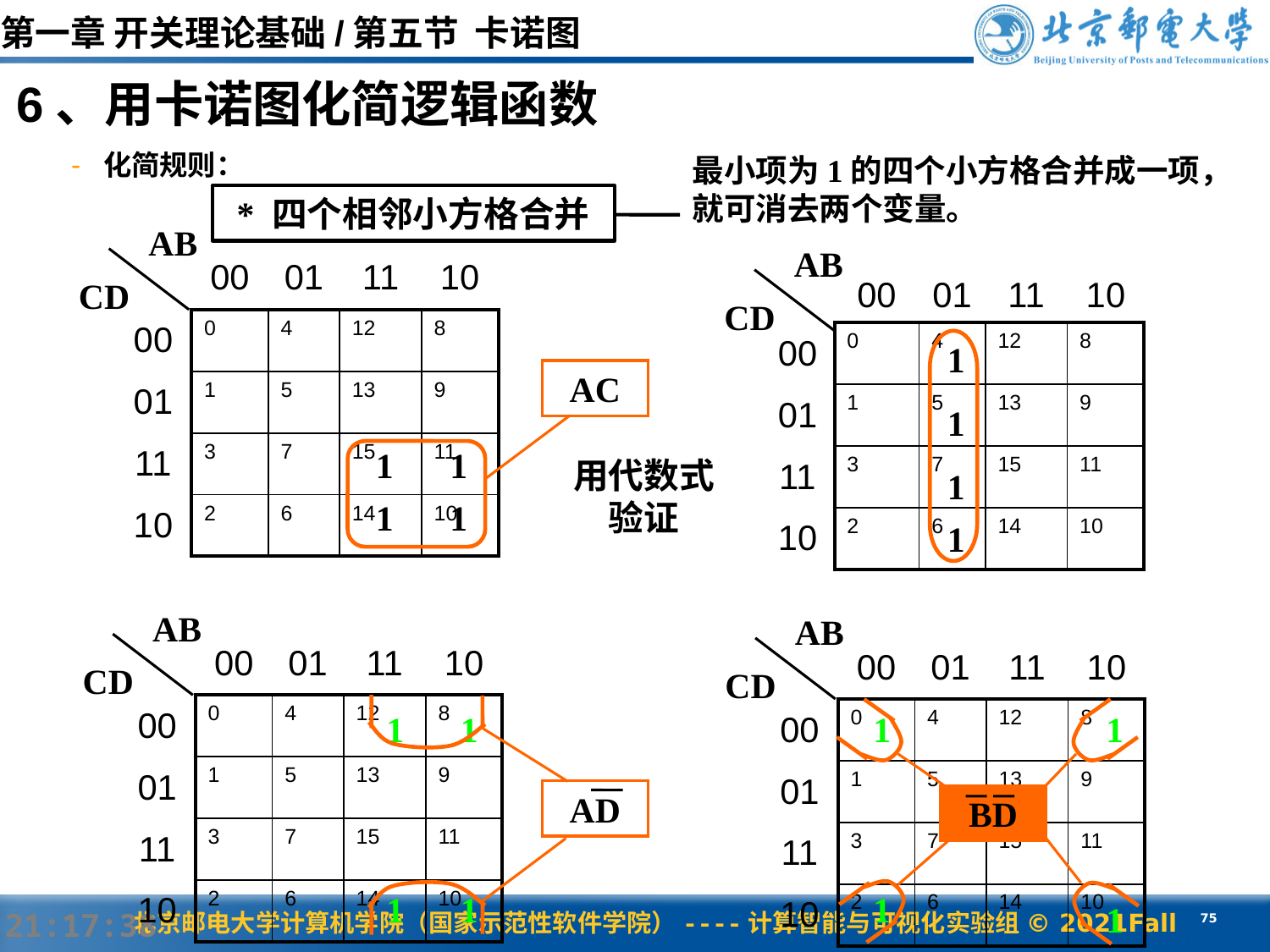

第一章 开关理论基础/第五节  卡诺图
6、用卡诺图化简逻辑函数
化简规则：
最小项为1的四个小方格合并成一项，就可消去两个变量。
* 四个相邻小方格合并

AB
CD

AB

CD
|  | 00 | 01 | 11 | 10 |
| --- | --- | --- | --- | --- |
| 00 | 0 | 4 | 12 | 8 |
| 01 | 1 | 5 | 13 | 9 |
| 11 | 3 | 7 | 15 | 11 |
| 10 | 2 | 6 | 14 | 10 |
|  | 00 | 01 | 11 | 10 |
| --- | --- | --- | --- | --- |
| 00 | 0 | 4 | 12 | 8 |
| 01 | 1 | 5 | 13 | 9 |
| 11 | 3 | 7 | 15 | 11 |
| 10 | 2 | 6 | 14 | 10 |
1
1

1
1
AC

1
1

1
1
用代数式验证
AB

CD
AB

CD
|  | 00 | 01 | 11 | 10 |
| --- | --- | --- | --- | --- |
| 00 | 0 | 4 | 12 | 8 |
| 01 | 1 | 5 | 13 | 9 |
| 11 | 3 | 7 | 15 | 11 |
| 10 | 2 | 6 | 14 | 10 |
|  | 00 | 01 | 11 | 10 |
| --- | --- | --- | --- | --- |
| 00 | 0 | 4 | 12 | 8 |
| 01 | 1 | 5 | 13 | 9 |
| 11 | 3 | 7 | 15 | 11 |
| 10 | 2 | 6 | 14 | 10 |

1
1
1

1
1
1

1

1

AD

BD

#